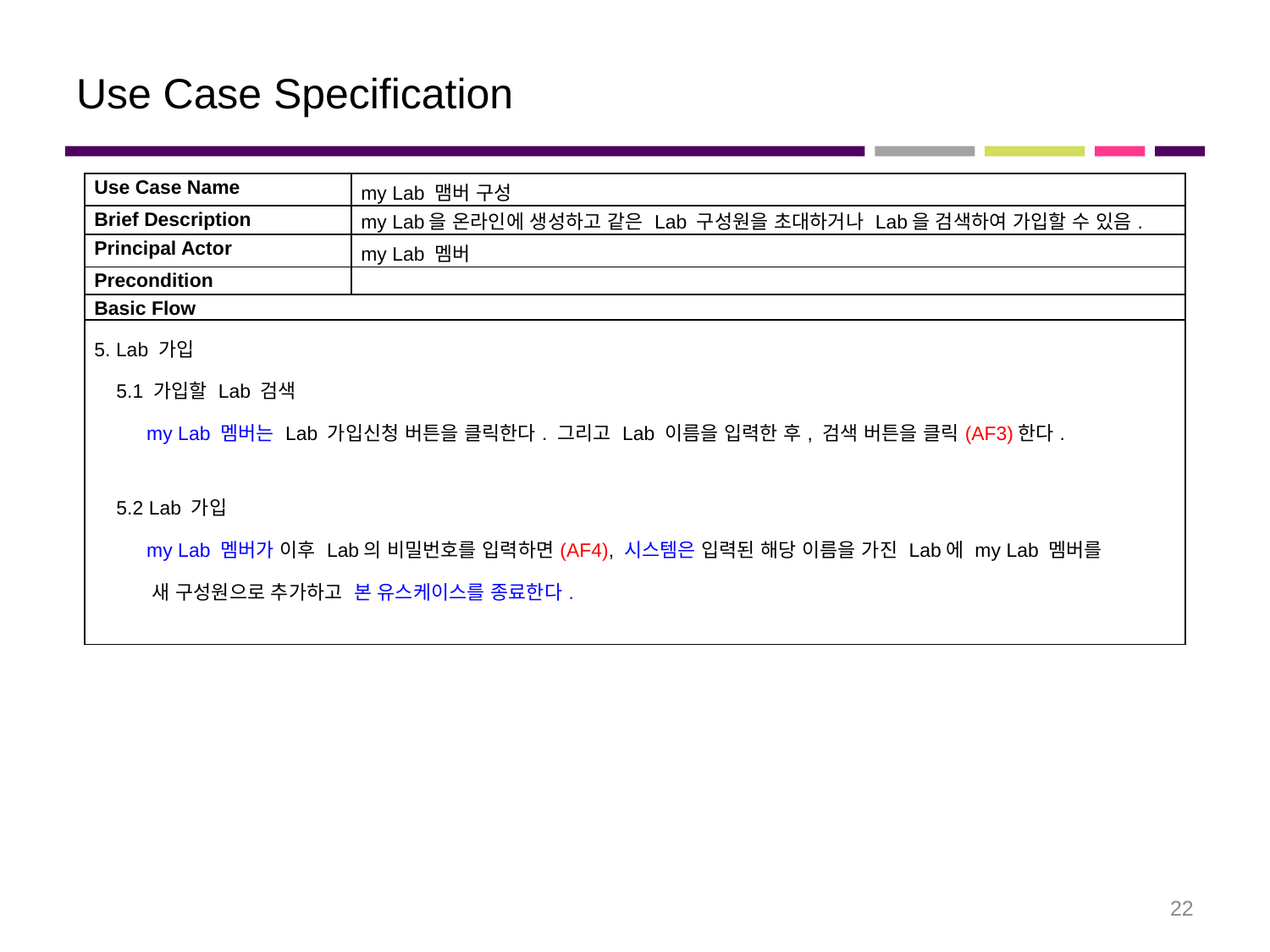

# Use Case Specification
| Use Case Name | my Lab 맴버 구성 |
| --- | --- |
| Brief Description | my Lab을 온라인에 생성하고 같은 Lab 구성원을 초대하거나 Lab을 검색하여 가입할 수 있음. |
| Principal Actor | my Lab 멤버 |
| Precondition |  |
| Basic Flow |  |
| 5. Lab 가입 5.1 가입할 Lab 검색 my Lab 멤버는 Lab 가입신청 버튼을 클릭한다. 그리고 Lab 이름을 입력한 후, 검색 버튼을 클릭(AF3)한다. 5.2 Lab 가입 my Lab 멤버가 이후 Lab의 비밀번호를 입력하면(AF4), 시스템은 입력된 해당 이름을 가진 Lab에 my Lab 멤버를 새 구성원으로 추가하고 본 유스케이스를 종료한다. |  |
22